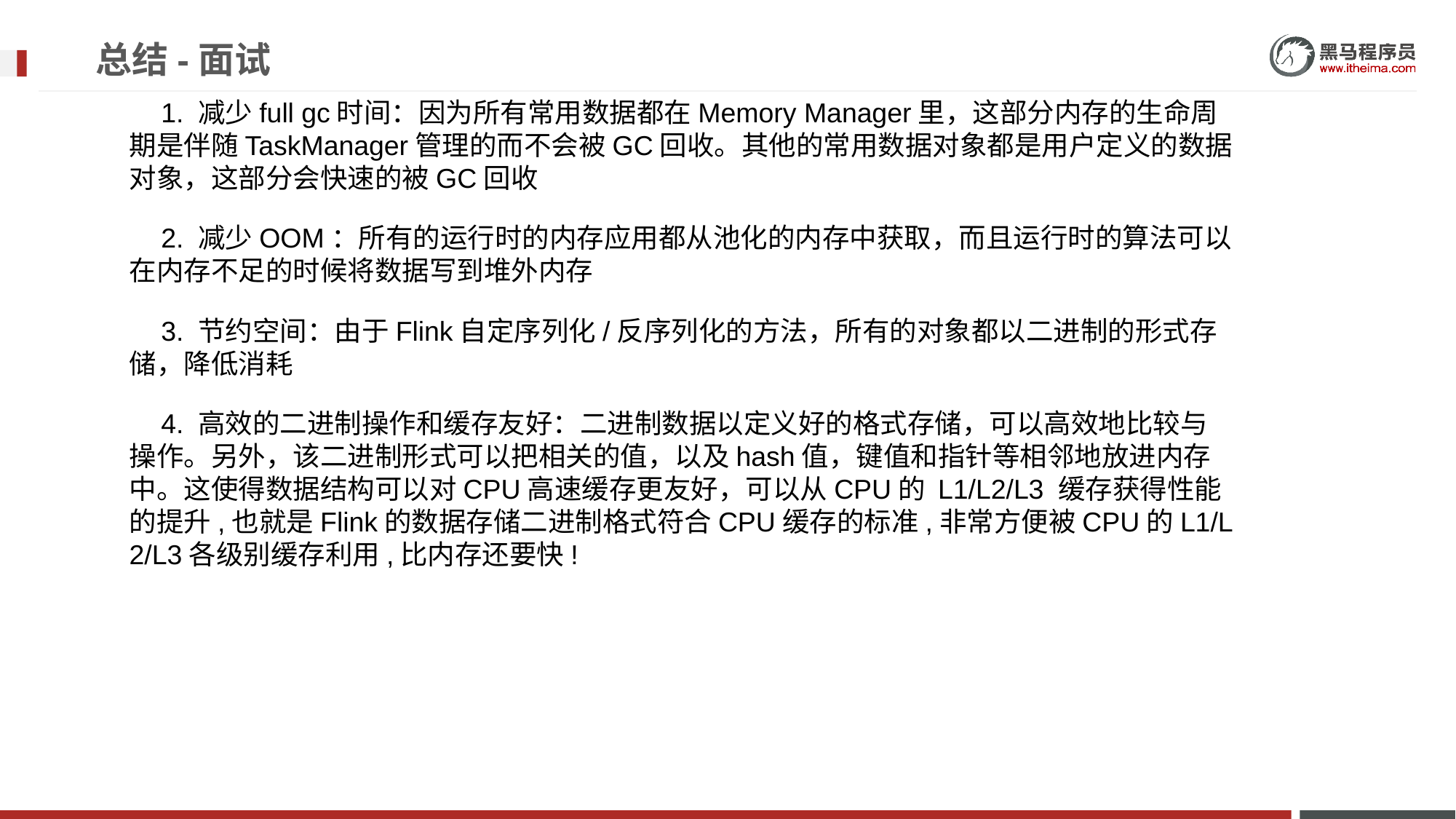

# 总结-面试
1. 减少full gc时间：因为所有常用数据都在Memory Manager里，这部分内存的生命周期是伴随TaskManager管理的而不会被GC回收。其他的常用数据对象都是用户定义的数据对象，这部分会快速的被GC回收
2. 减少OOM：所有的运行时的内存应用都从池化的内存中获取，而且运行时的算法可以在内存不足的时候将数据写到堆外内存
3. 节约空间：由于Flink自定序列化/反序列化的方法，所有的对象都以二进制的形式存储，降低消耗
4. 高效的二进制操作和缓存友好：二进制数据以定义好的格式存储，可以高效地比较与操作。另外，该二进制形式可以把相关的值，以及hash值，键值和指针等相邻地放进内存中。这使得数据结构可以对CPU高速缓存更友好，可以从CPU的 L1/L2/L3 缓存获得性能的提升,也就是Flink的数据存储二进制格式符合CPU缓存的标准,非常方便被CPU的L1/L2/L3各级别缓存利用,比内存还要快!